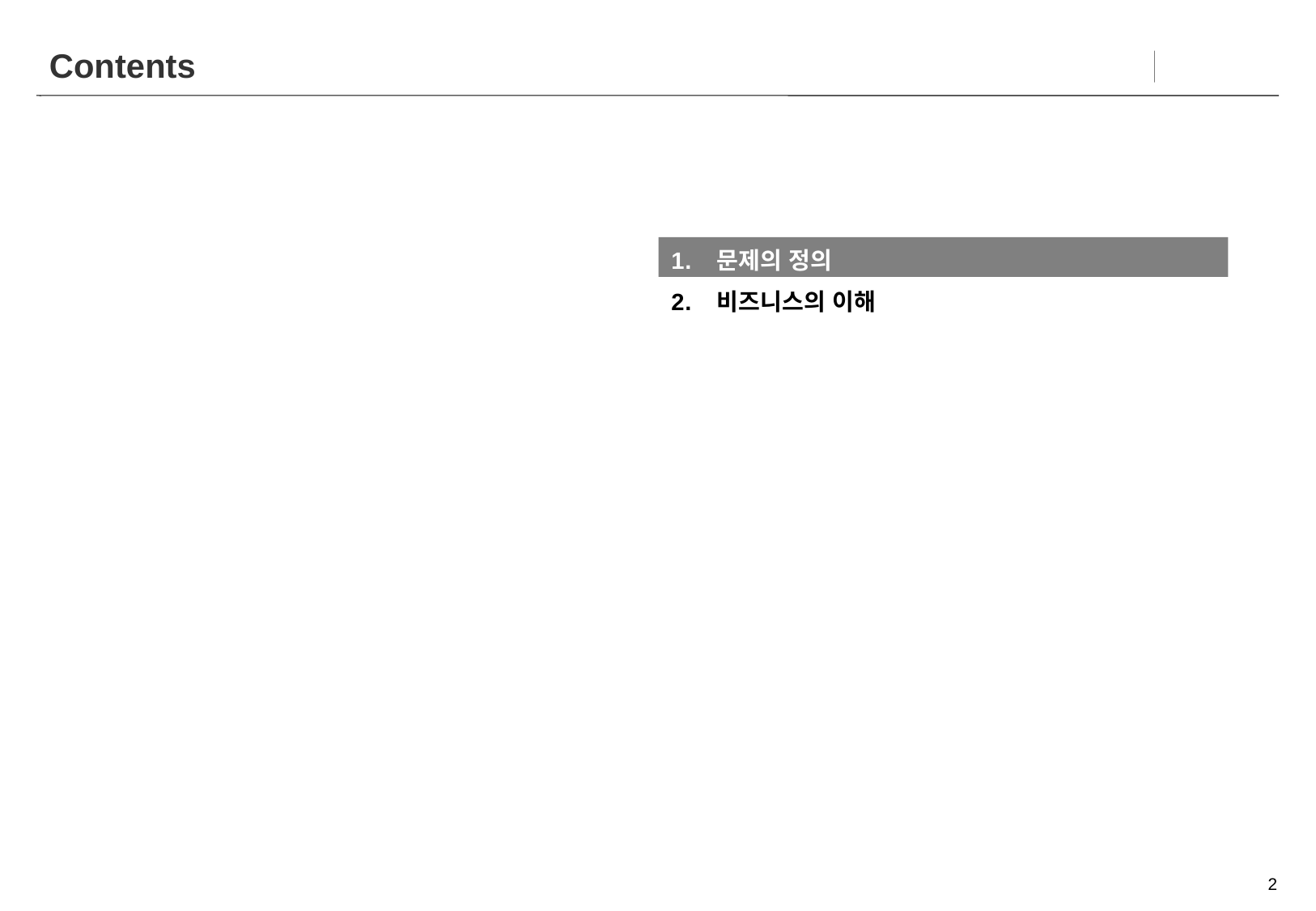

# Contents
문제의 정의
비즈니스의 이해

2